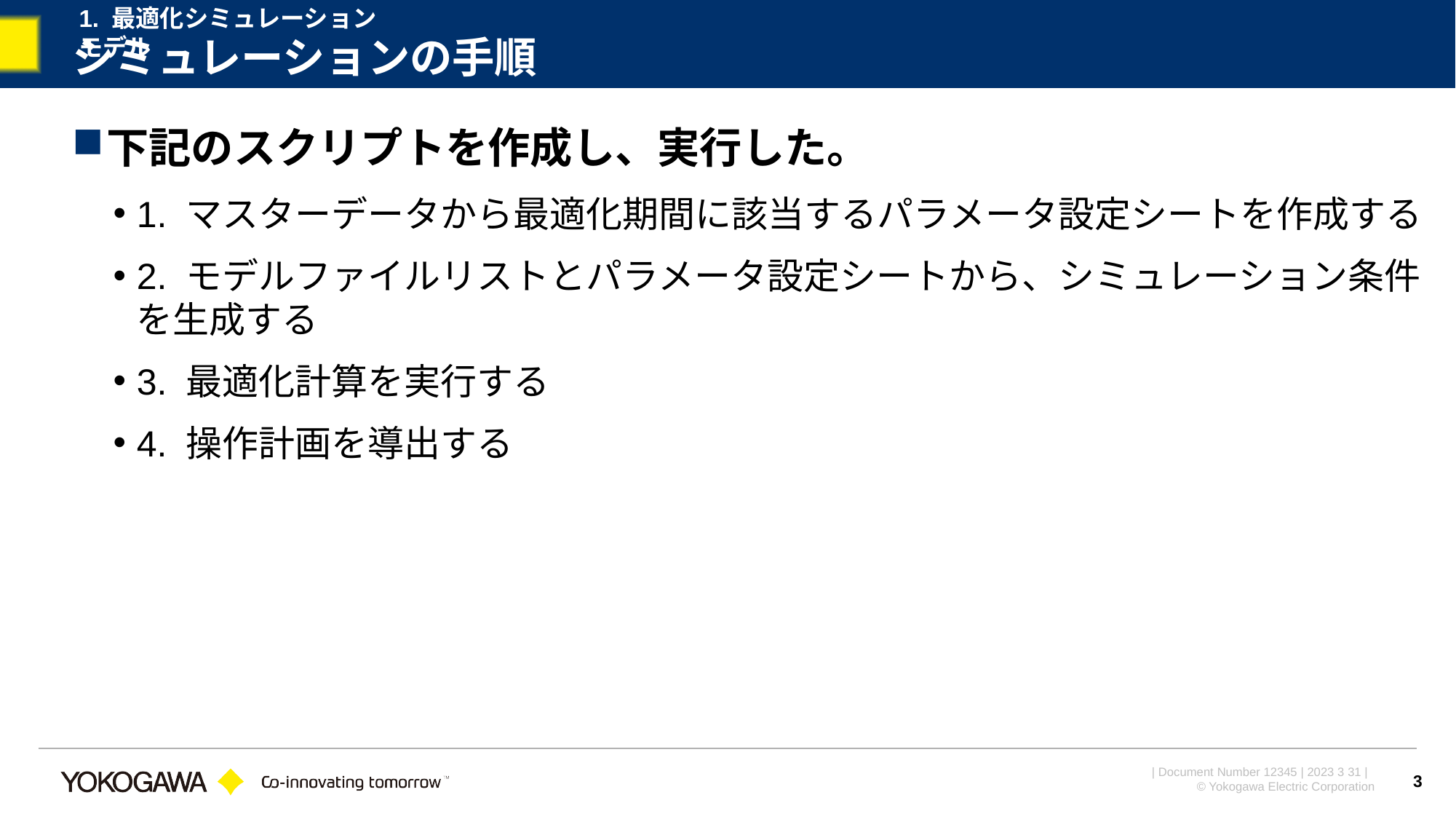

1. 最適化シミュレーションモデル
# シミュレーションの手順
下記のスクリプトを作成し、実行した。
1. マスターデータから最適化期間に該当するパラメータ設定シートを作成する
2. モデルファイルリストとパラメータ設定シートから、シミュレーション条件を生成する
3. 最適化計算を実行する
4. 操作計画を導出する
3